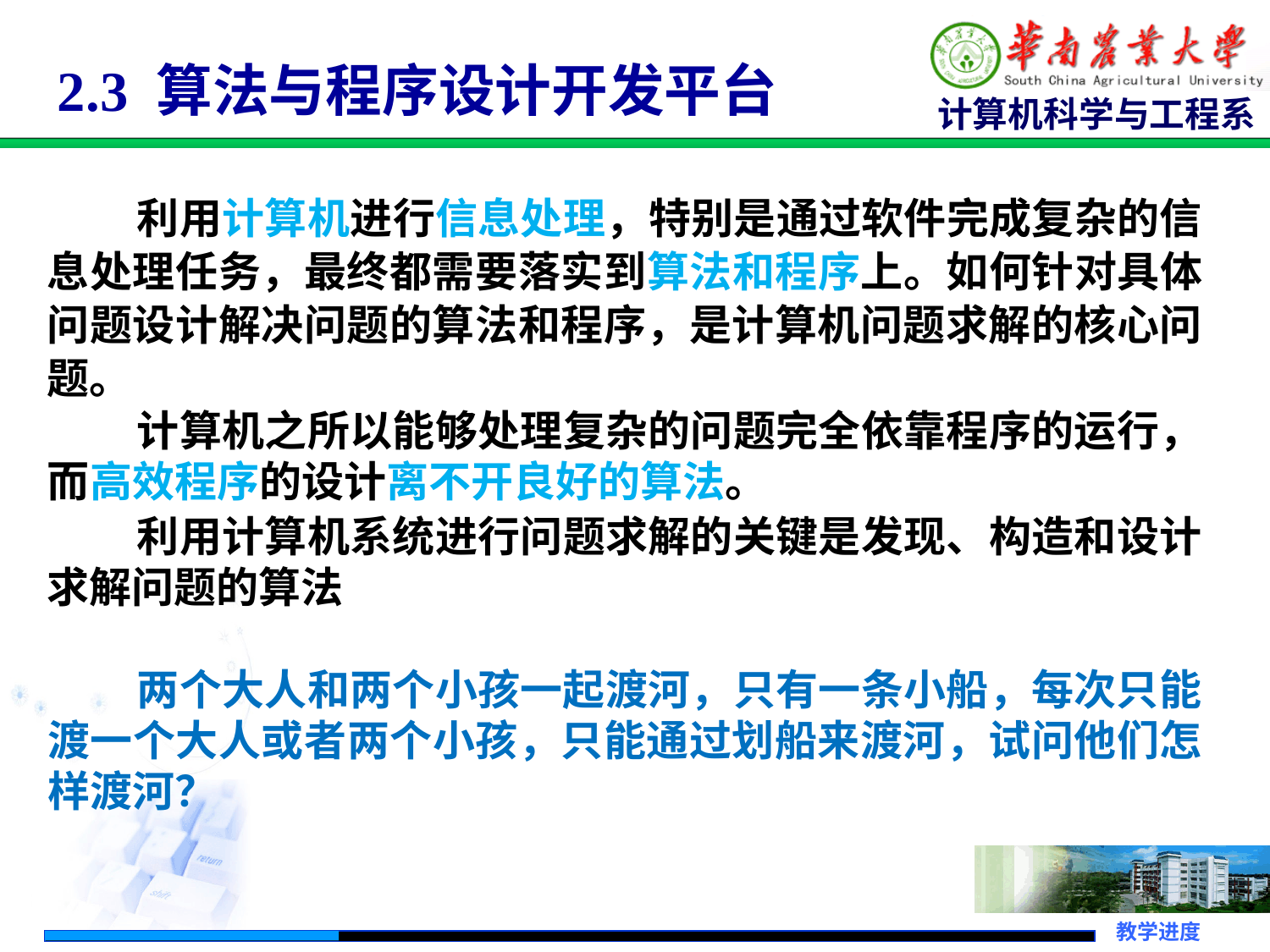

2.3 算法与程序设计开发平台
        利用计算机进行信息处理，特别是通过软件完成复杂的信息处理任务，最终都需要落实到算法和程序上。如何针对具体问题设计解决问题的算法和程序，是计算机问题求解的核心问题。
        计算机之所以能够处理复杂的问题完全依靠程序的运行，而高效程序的设计离不开良好的算法。
        利用计算机系统进行问题求解的关键是发现、构造和设计求解问题的算法
        两个大人和两个小孩一起渡河，只有一条小船，每次只能渡一个大人或者两个小孩，只能通过划船来渡河，试问他们怎样渡河？